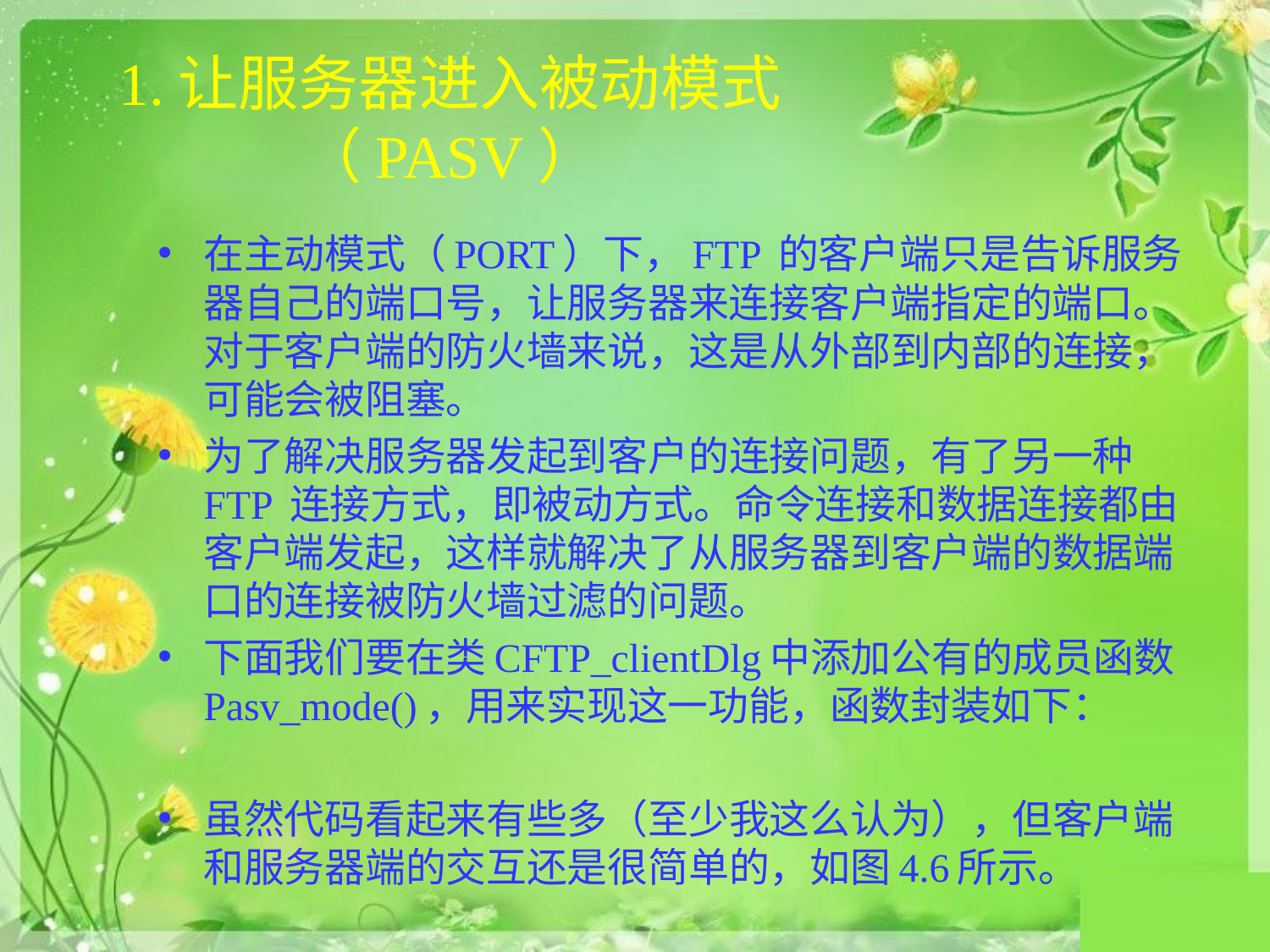

# 1.让服务器进入被动模式（PASV）
在主动模式（PORT）下，FTP 的客户端只是告诉服务器自己的端口号，让服务器来连接客户端指定的端口。对于客户端的防火墙来说，这是从外部到内部的连接，可能会被阻塞。
为了解决服务器发起到客户的连接问题，有了另一种 FTP 连接方式，即被动方式。命令连接和数据连接都由客户端发起，这样就解决了从服务器到客户端的数据端口的连接被防火墙过滤的问题。
下面我们要在类CFTP_clientDlg中添加公有的成员函数Pasv_mode()，用来实现这一功能，函数封装如下：

虽然代码看起来有些多（至少我这么认为），但客户端和服务器端的交互还是很简单的，如图4.6所示。